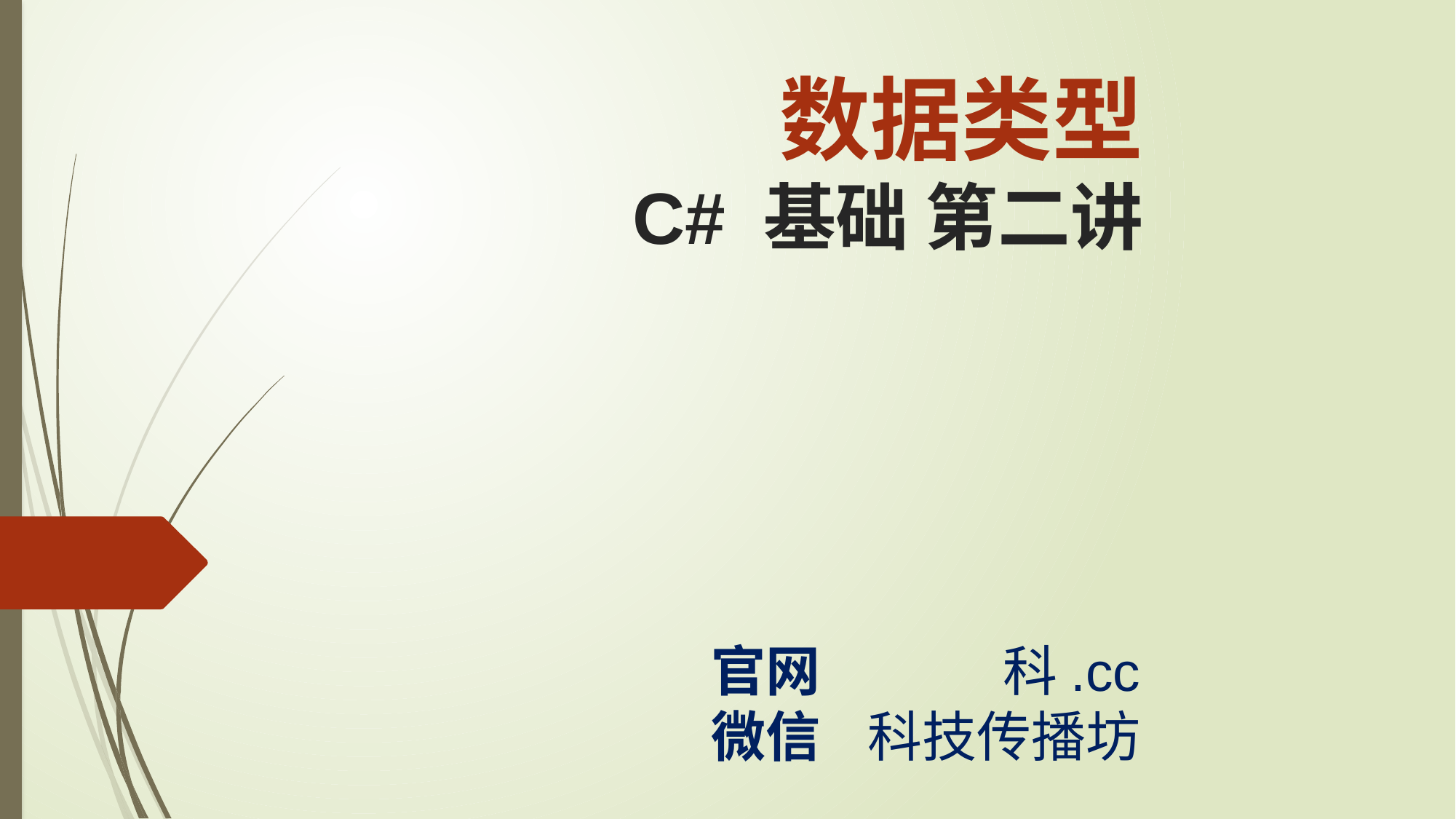

数据类型
C# 基础 第二讲
官网
微信
科.cc
科技传播坊